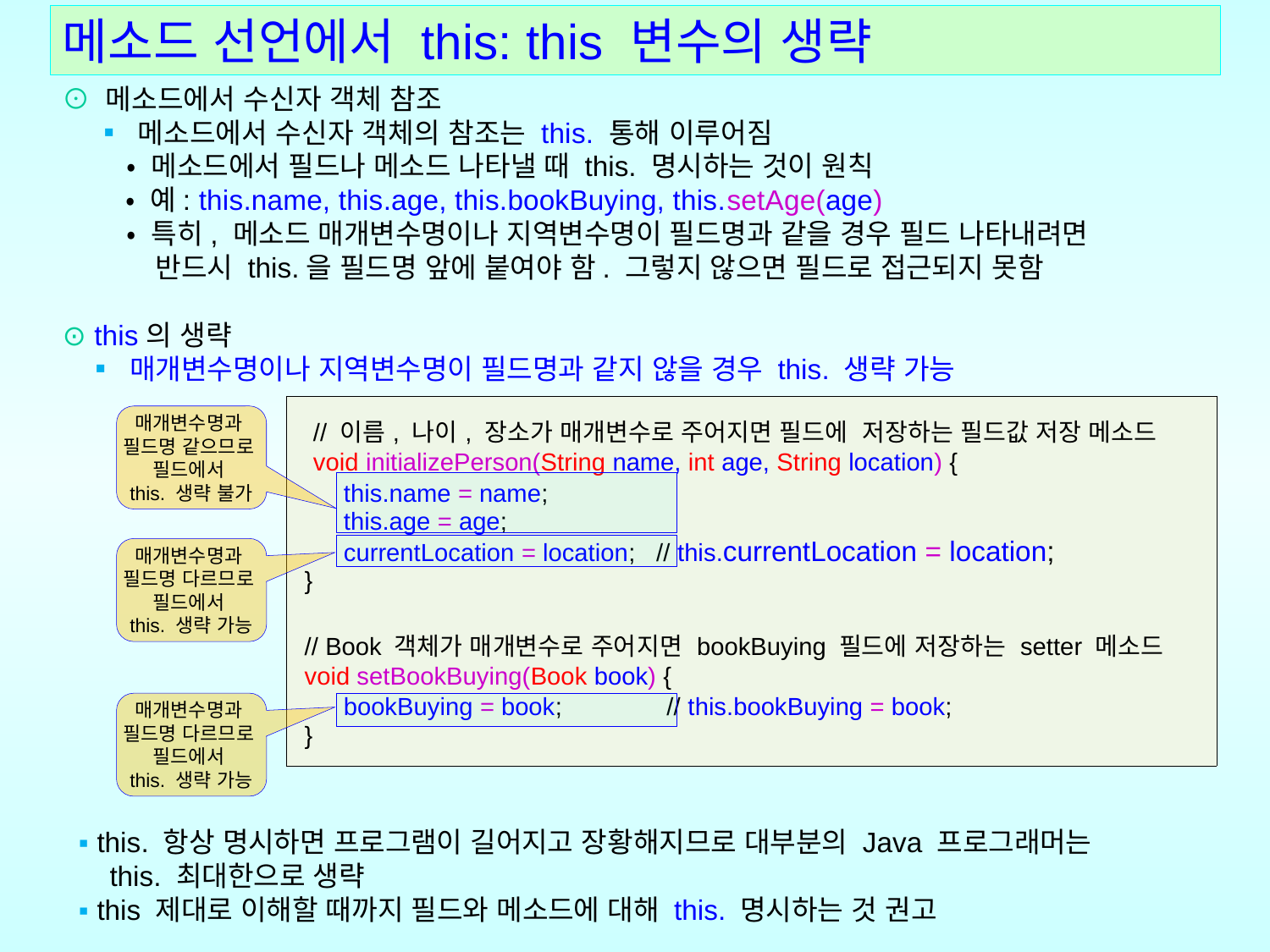

# 메소드 선언에서 this: this 변수의 생략
⊙ 메소드에서 수신자 객체 참조
    ▪ 메소드에서 수신자 객체의 참조는 this. 통해 이루어짐
        • 메소드에서 필드나 메소드 나타낼 때 this. 명시하는 것이 원칙
        • 예: this.name, this.age, this.bookBuying, this.setAge(age)
        • 특히, 메소드 매개변수명이나 지역변수명이 필드명과 같을 경우 필드 나타내려면
           반드시 this.을 필드명 앞에 붙여야 함. 그렇지 않으면 필드로 접근되지 못함

⊙ this의 생략
   ▪ 매개변수명이나 지역변수명이 필드명과 같지 않을 경우 this. 생략 가능

  ▪ this. 항상 명시하면 프로그램이 길어지고 장황해지므로 대부분의 Java 프로그래머는
      this. 최대한으로 생략
  ▪ this 제대로 이해할 때까지 필드와 메소드에 대해 this. 명시하는 것 권고
| // 이름, 나이, 장소가 매개변수로 주어지면 필드에 저장하는 필드값 저장 메소드 void initializePerson(String name, int age, String location) { this.name = name; this.age = age; currentLocation = location; // this.currentLocation = location; } // Book 객체가 매개변수로 주어지면 bookBuying 필드에 저장하는 setter 메소드 void setBookBuying(Book book) { bookBuying = book; // this.bookBuying = book; } |
| --- |
매개변수명과
필드명 같으므로
필드에서
this. 생략 불가

매개변수명과
필드명 다르므로
필드에서
this. 생략 가능

매개변수명과
필드명 다르므로
필드에서
this. 생략 가능